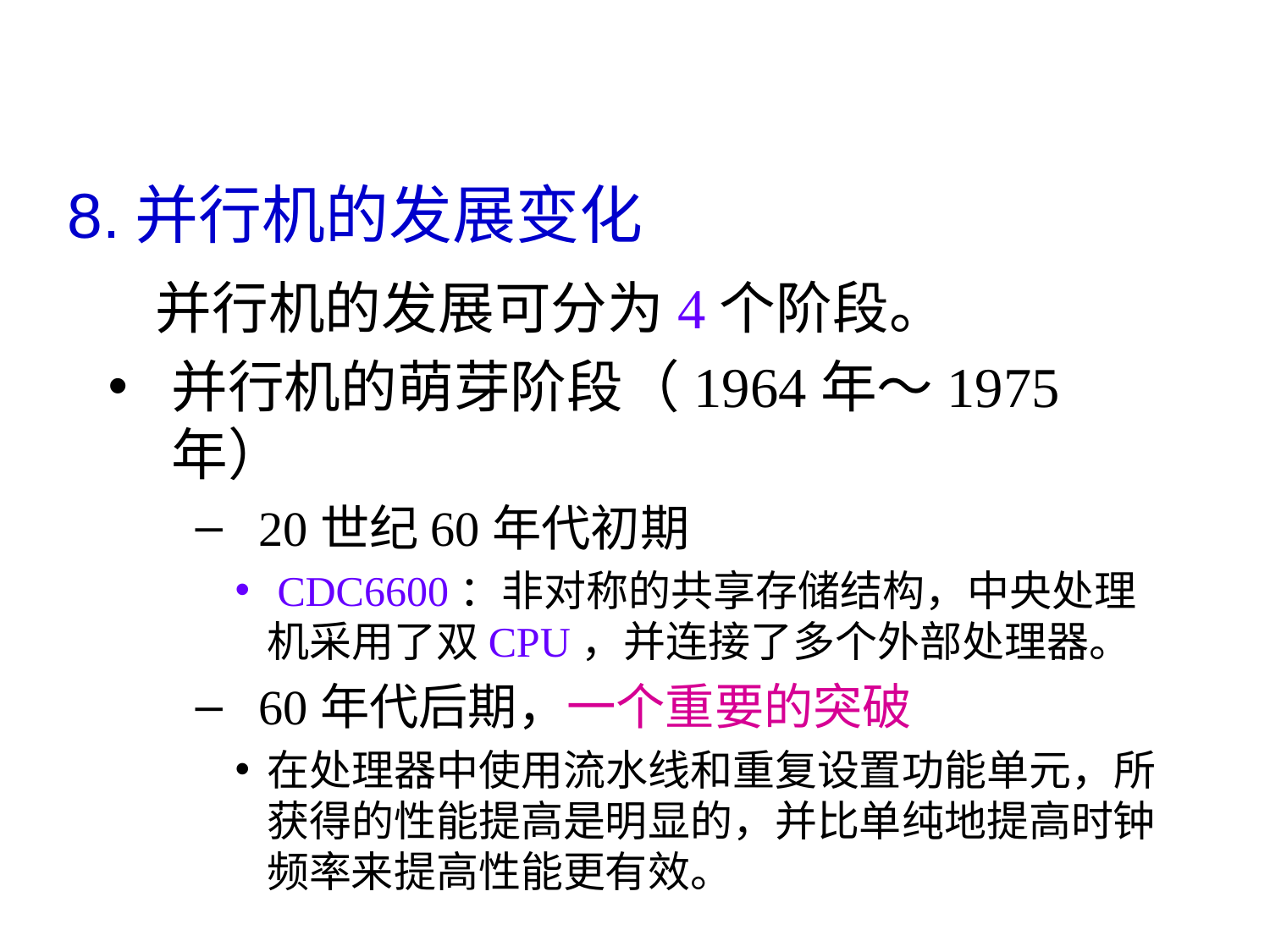

8.并行机的发展变化
     并行机的发展可分为4个阶段。
并行机的萌芽阶段（1964年～1975年）
20世纪60年代初期
 CDC6600：非对称的共享存储结构，中央处理机采用了双CPU，并连接了多个外部处理器。
60年代后期，一个重要的突破
在处理器中使用流水线和重复设置功能单元，所获得的性能提高是明显的，并比单纯地提高时钟频率来提高性能更有效。